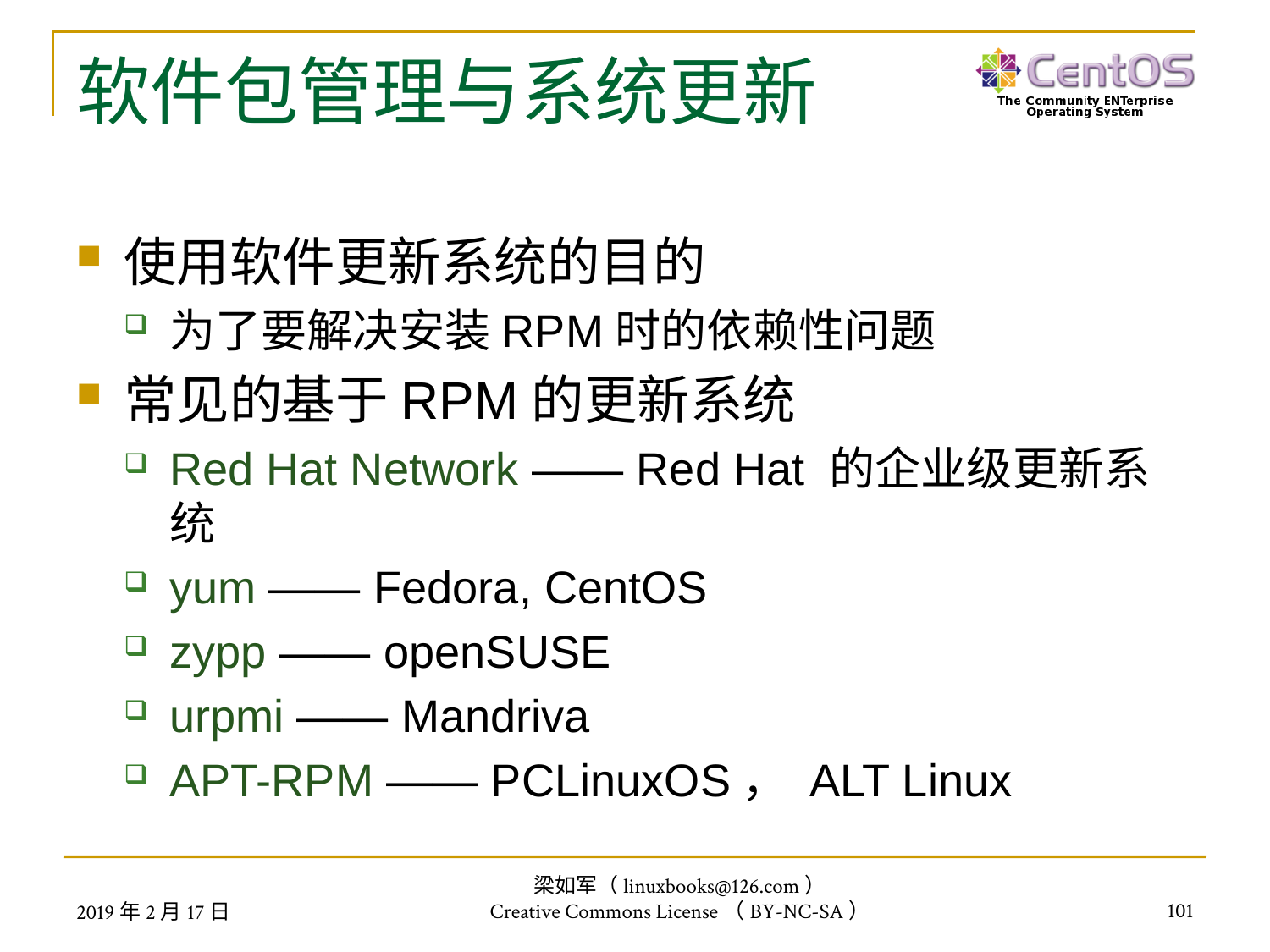

# 软件包管理与系统更新
使用软件更新系统的目的
为了要解决安装RPM时的依赖性问题
常见的基于RPM的更新系统
Red Hat Network —— Red Hat 的企业级更新系统
yum —— Fedora, CentOS
zypp —— openSUSE
urpmi —— Mandriva
APT-RPM —— PCLinuxOS， ALT Linux
梁如军（linuxbooks@126.com）
Creative Commons License（BY-NC-SA）
2019年2月17日
101